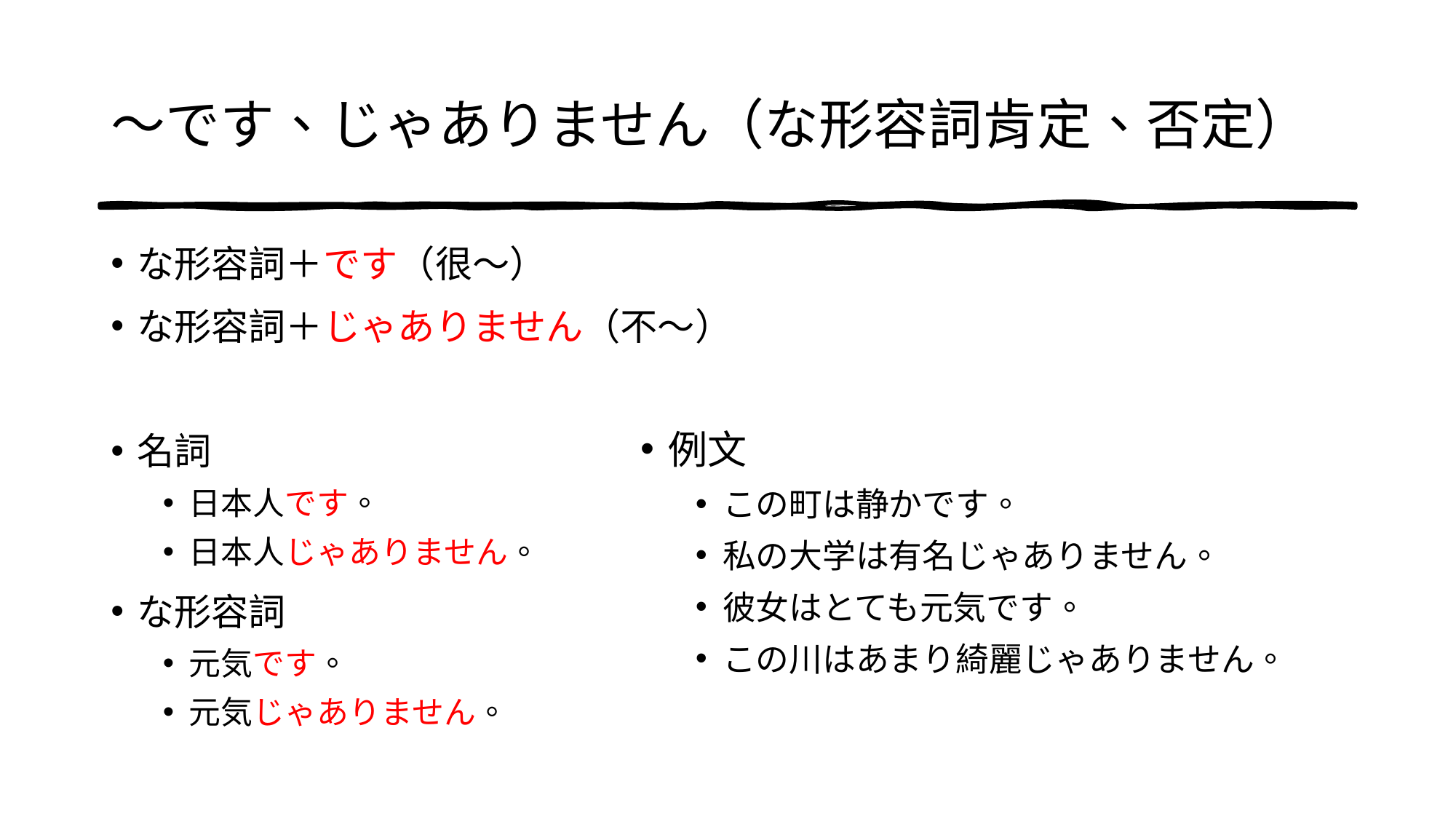

# 〜です、じゃありません（な形容詞肯定、否定）
な形容詞＋です（很～）
な形容詞＋じゃありません（不～）

名詞
日本人です。
日本人じゃありません。
な形容詞
元気です。
元気じゃありません。
例文
この町は静かです。
私の大学は有名じゃありません。
彼女はとても元気です。
この川はあまり綺麗じゃありません。